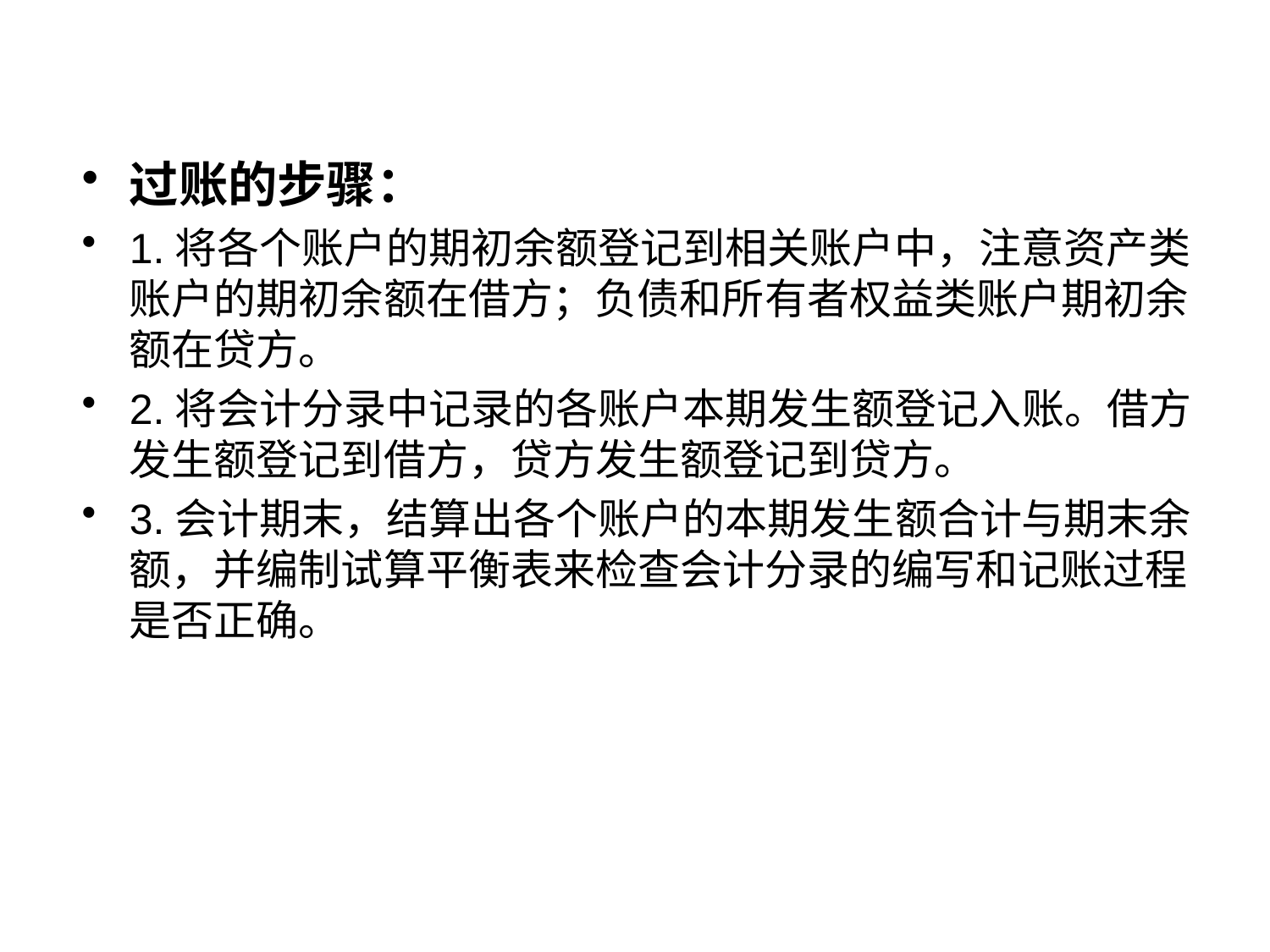

过账的步骤：
1.将各个账户的期初余额登记到相关账户中，注意资产类账户的期初余额在借方；负债和所有者权益类账户期初余额在贷方。
2.将会计分录中记录的各账户本期发生额登记入账。借方发生额登记到借方，贷方发生额登记到贷方。
3.会计期末，结算出各个账户的本期发生额合计与期末余额，并编制试算平衡表来检查会计分录的编写和记账过程是否正确。

45